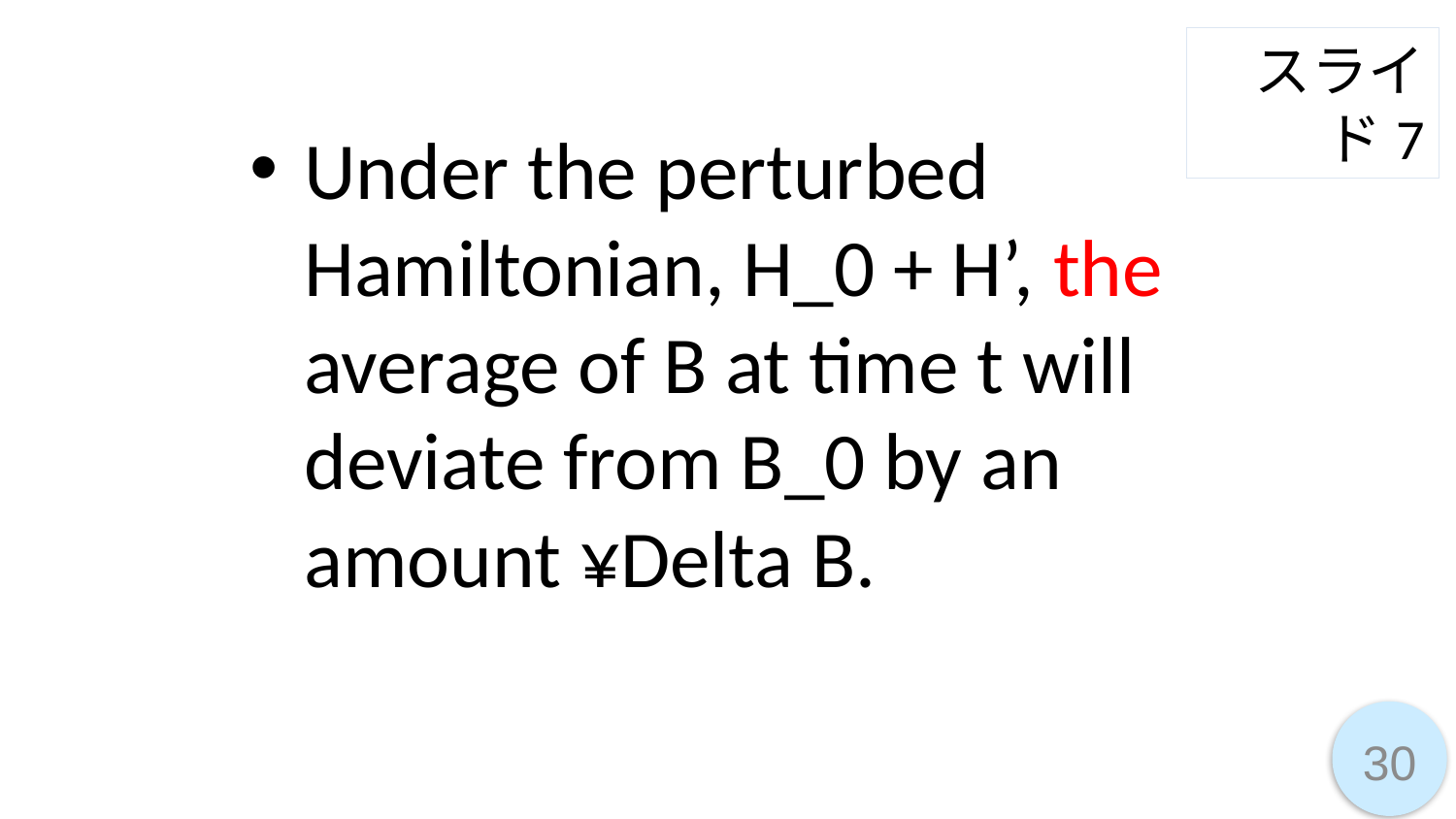

スライド7
Under the perturbed Hamiltonian, H_0 + H’, the average of B at time t will deviate from B_0 by an amount ¥Delta B.
30